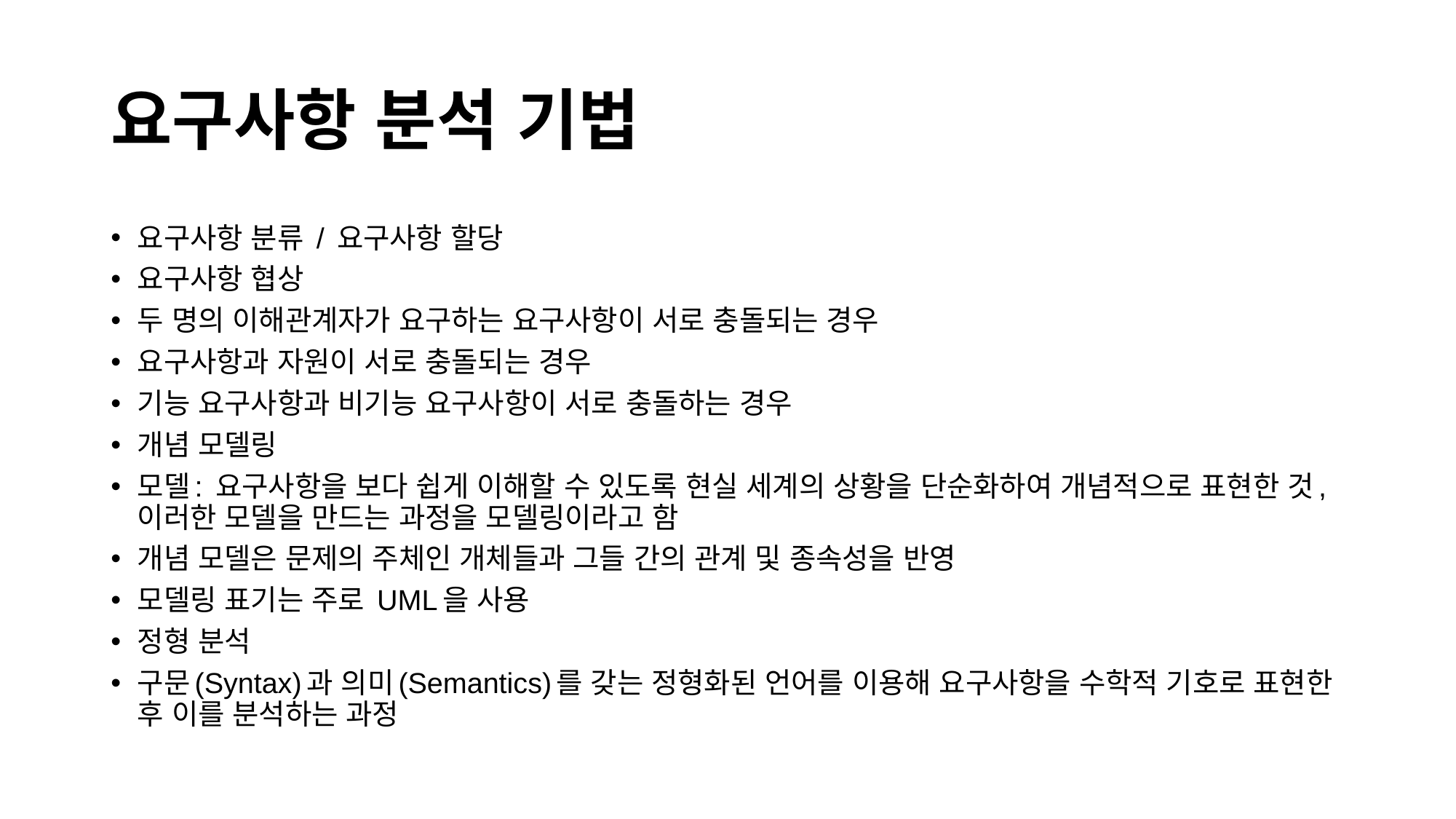

# 요구사항 분석 기법
요구사항 분류 / 요구사항 할당
요구사항 협상
두 명의 이해관계자가 요구하는 요구사항이 서로 충돌되는 경우
요구사항과 자원이 서로 충돌되는 경우
기능 요구사항과 비기능 요구사항이 서로 충돌하는 경우
개념 모델링
모델: 요구사항을 보다 쉽게 이해할 수 있도록 현실 세계의 상황을 단순화하여 개념적으로 표현한 것, 이러한 모델을 만드는 과정을 모델링이라고 함
개념 모델은 문제의 주체인 개체들과 그들 간의 관계 및 종속성을 반영
모델링 표기는 주로 UML을 사용
정형 분석
구문(Syntax)과 의미(Semantics)를 갖는 정형화된 언어를 이용해 요구사항을 수학적 기호로 표현한 후 이를 분석하는 과정